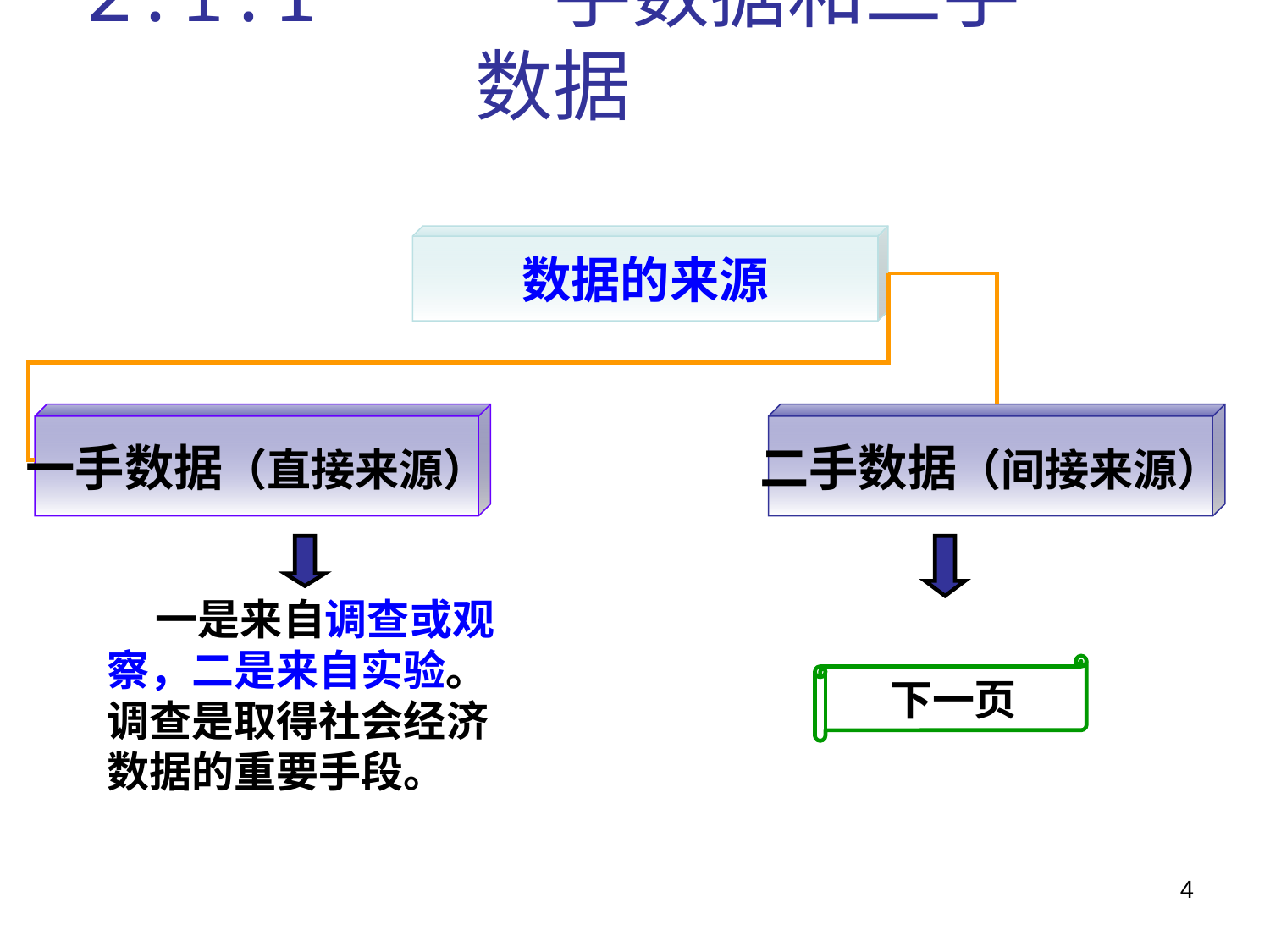

# 2.1.1   一手数据和二手数据
数据的来源
一手数据（直接来源）
二手数据（间接来源）

    一是来自调查或观察，二是来自实验。调查是取得社会经济数据的重要手段。

下一页
4